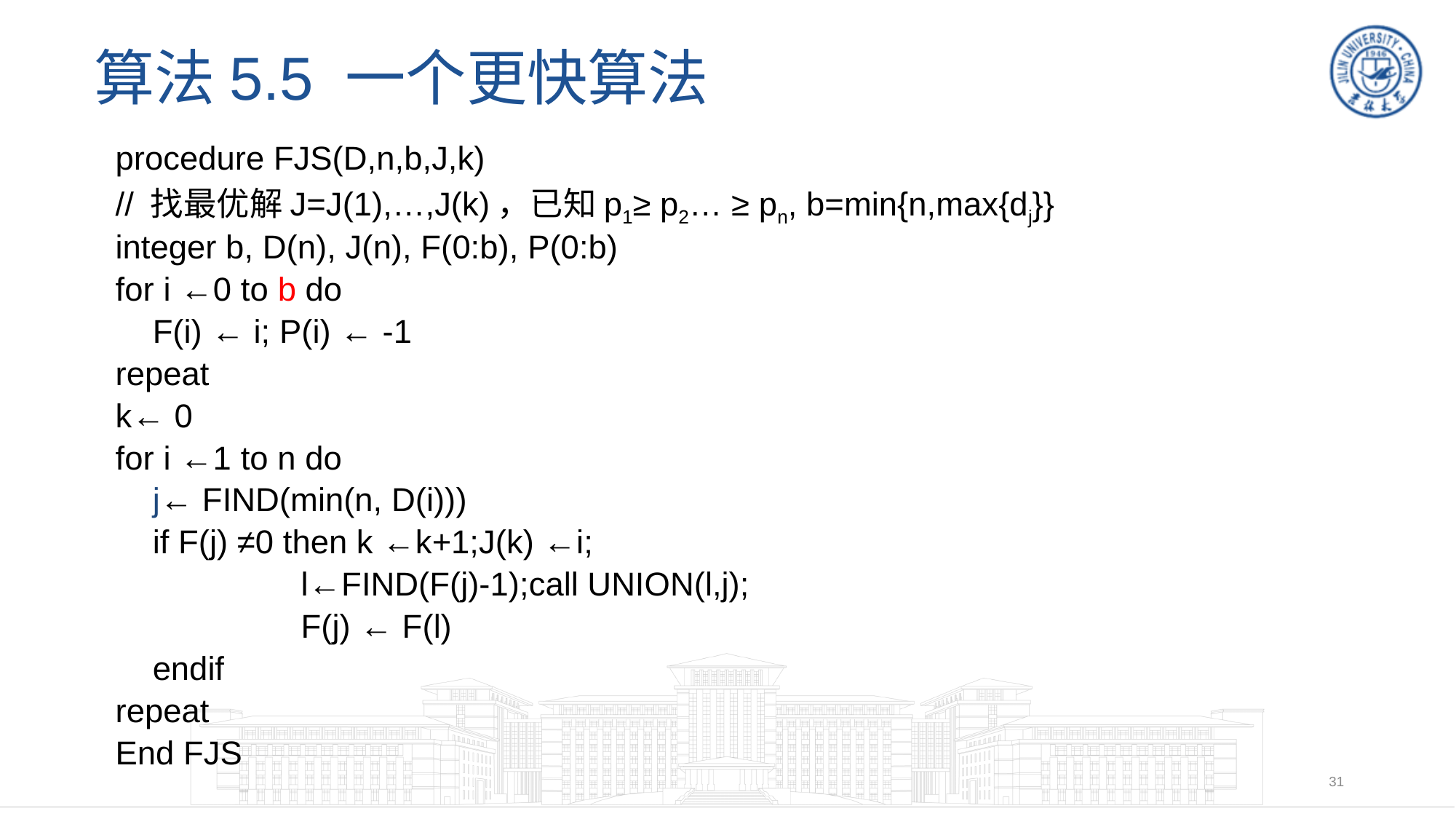

# 算法5.5 一个更快算法
procedure FJS(D,n,b,J,k)
// 找最优解J=J(1),…,J(k)，已知p1≥ p2… ≥ pn, b=min{n,max{dj}}
integer b, D(n), J(n), F(0:b), P(0:b)
for i ←0 to b do
    F(i) ← i; P(i) ← -1
repeat
k← 0
for i ←1 to n do
    j← FIND(min(n, D(i)))
    if F(j) ≠0 then k ←k+1;J(k) ←i;
                    l←FIND(F(j)-1);call UNION(l,j);
                    F(j) ← F(l)
    endif
repeat
End FJS
31